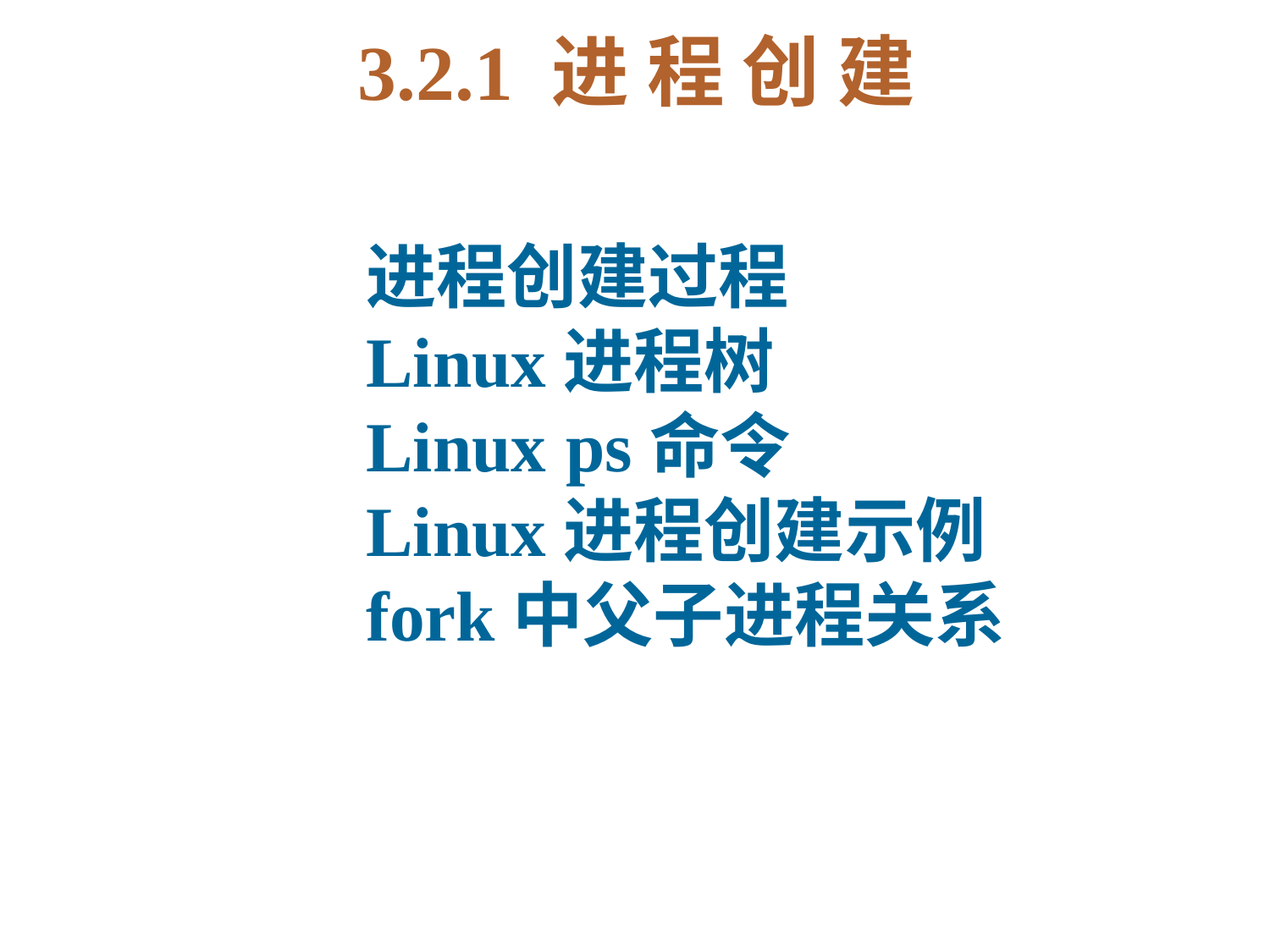

3.2.1 进 程 创 建
进程创建过程
Linux进程树
Linux ps命令
Linux进程创建示例
fork中父子进程关系
2020/9/10
第 29 页